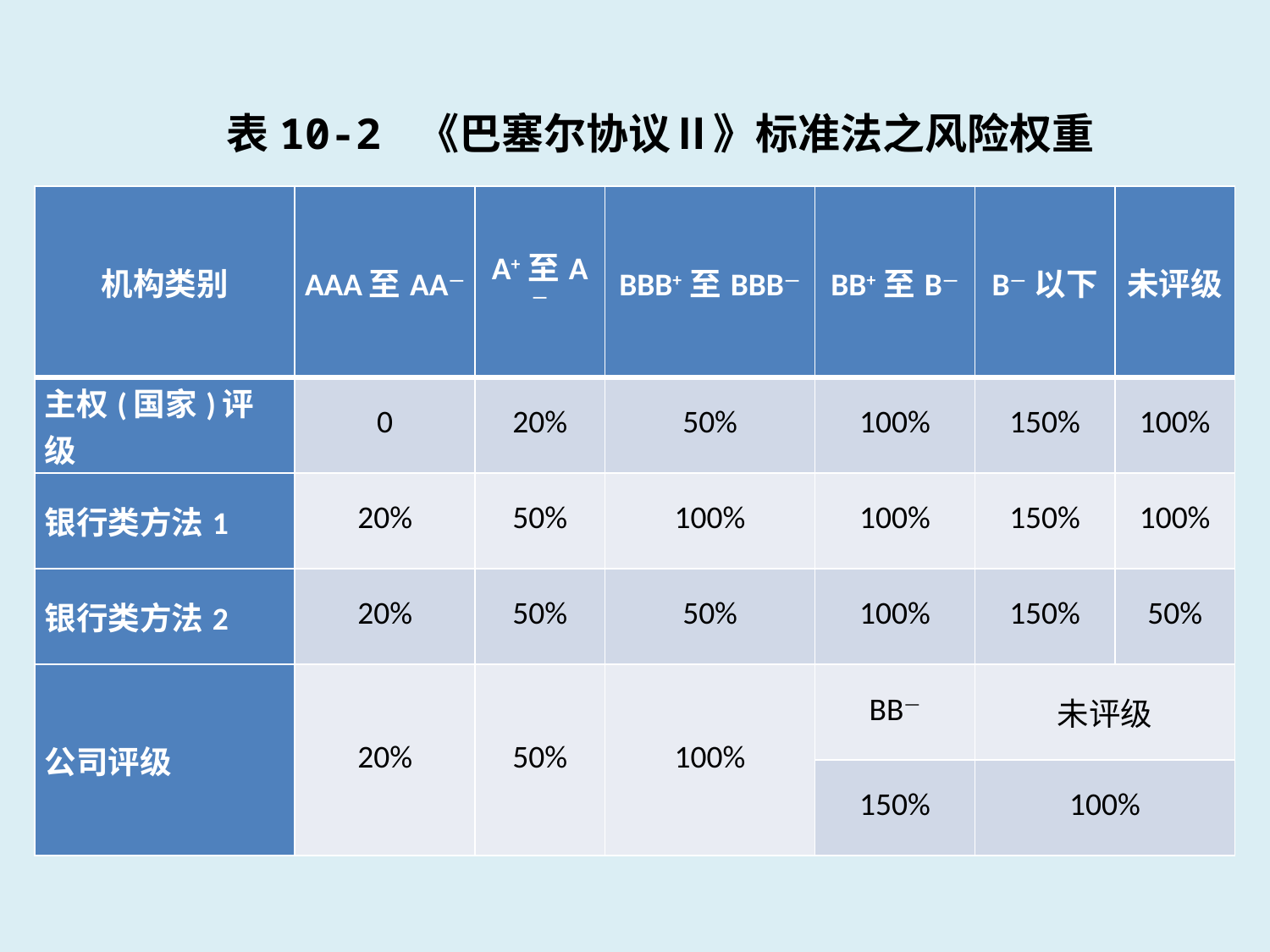

表10-2 《巴塞尔协议Ⅱ》标准法之风险权重
| 机构类别 | AAA至AA— | A+ 至A— | BBB+ 至BBB— | BB+ 至B— | B— 以下 | 未评级 |
| --- | --- | --- | --- | --- | --- | --- |
| 主权(国家)评级 | 0 | 20% | 50% | 100% | 150% | 100% |
| 银行类方法1 | 20% | 50% | 100% | 100% | 150% | 100% |
| 银行类方法2 | 20% | 50% | 50% | 100% | 150% | 50% |
| 公司评级 | 20% | 50% | 100% | BB— | 未评级 |  |
|  |  |  |  | 150% | 100% |  |
23